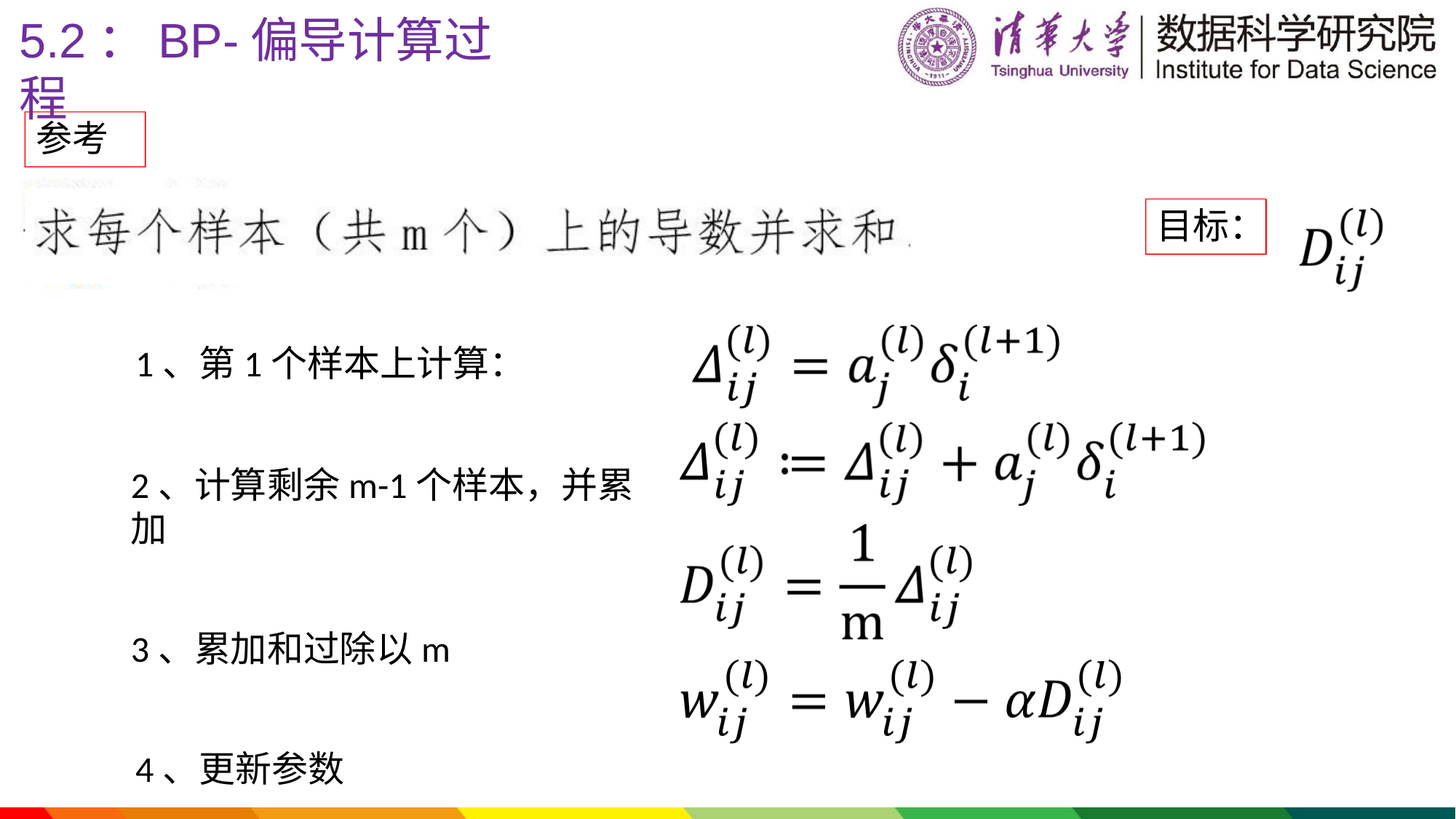

# 5.2：BP-偏导计算过程

参考

目标：

1、第1个样本上计算：

2、计算剩余m-1个样本，并累加

3、累加和过除以m

4、更新参数